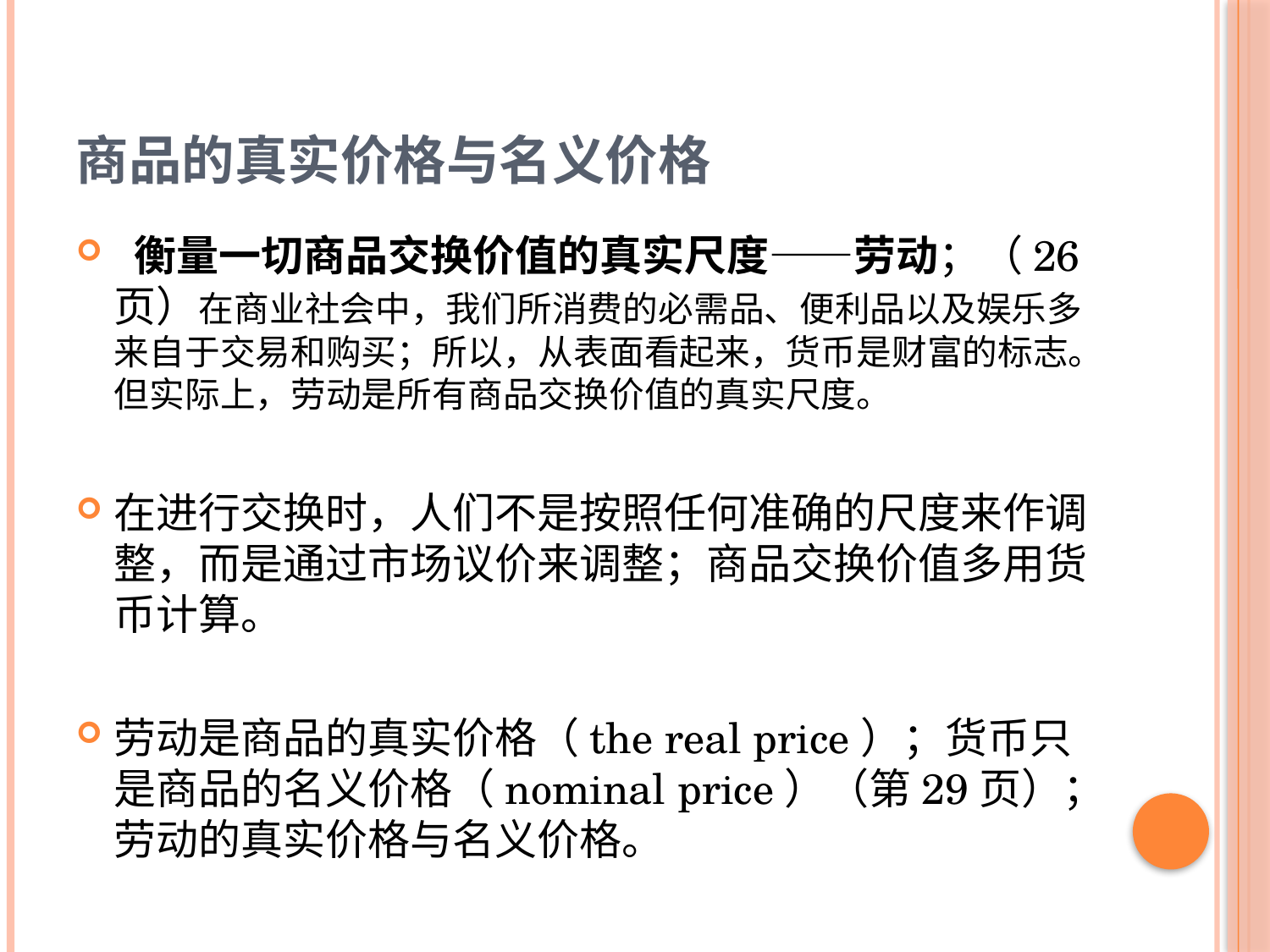

# 商品的真实价格与名义价格
 衡量一切商品交换价值的真实尺度——劳动；（26页）在商业社会中，我们所消费的必需品、便利品以及娱乐多来自于交易和购买；所以，从表面看起来，货币是财富的标志。但实际上，劳动是所有商品交换价值的真实尺度。

在进行交换时，人们不是按照任何准确的尺度来作调整，而是通过市场议价来调整；商品交换价值多用货币计算。

劳动是商品的真实价格（the real price）；货币只是商品的名义价格（nominal price）（第29页）；劳动的真实价格与名义价格。